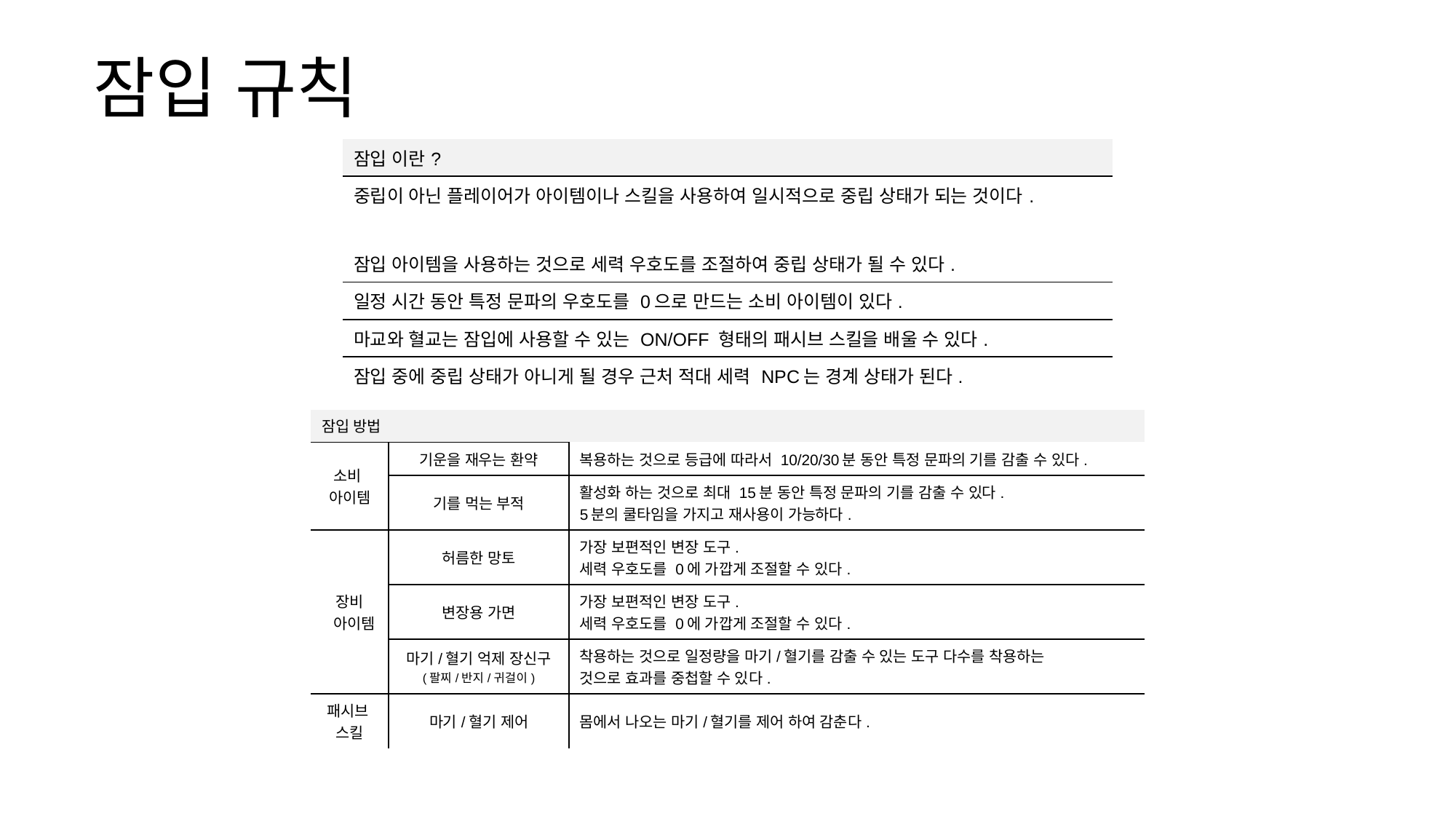

잠입 규칙
| 잠입 이란? |
| --- |
| 중립이 아닌 플레이어가 아이템이나 스킬을 사용하여 일시적으로 중립 상태가 되는 것이다. |
|  |
| 잠입 아이템을 사용하는 것으로 세력 우호도를 조절하여 중립 상태가 될 수 있다. |
| 일정 시간 동안 특정 문파의 우호도를 0으로 만드는 소비 아이템이 있다. |
| 마교와 혈교는 잠입에 사용할 수 있는 ON/OFF 형태의 패시브 스킬을 배울 수 있다. |
| 잠입 중에 중립 상태가 아니게 될 경우 근처 적대 세력 NPC는 경계 상태가 된다. |
| 잠입 방법 |  |  |
| --- | --- | --- |
| 소비 아이템 | 기운을 재우는 환약 | 복용하는 것으로 등급에 따라서 10/20/30분 동안 특정 문파의 기를 감출 수 있다. |
|  | 기를 먹는 부적 | 활성화 하는 것으로 최대 15분 동안 특정 문파의 기를 감출 수 있다. 5분의 쿨타임을 가지고 재사용이 가능하다. |
| 장비 아이템 | 허름한 망토 | 가장 보편적인 변장 도구. 세력 우호도를 0에 가깝게 조절할 수 있다. |
|  | 변장용 가면 | 가장 보편적인 변장 도구. 세력 우호도를 0에 가깝게 조절할 수 있다. |
|  | 마기/혈기 억제 장신구 (팔찌/반지/귀걸이) | 착용하는 것으로 일정량을 마기/혈기를 감출 수 있는 도구 다수를 착용하는 것으로 효과를 중첩할 수 있다. |
| 패시브 스킬 | 마기/혈기 제어 | 몸에서 나오는 마기/혈기를 제어 하여 감춘다. |